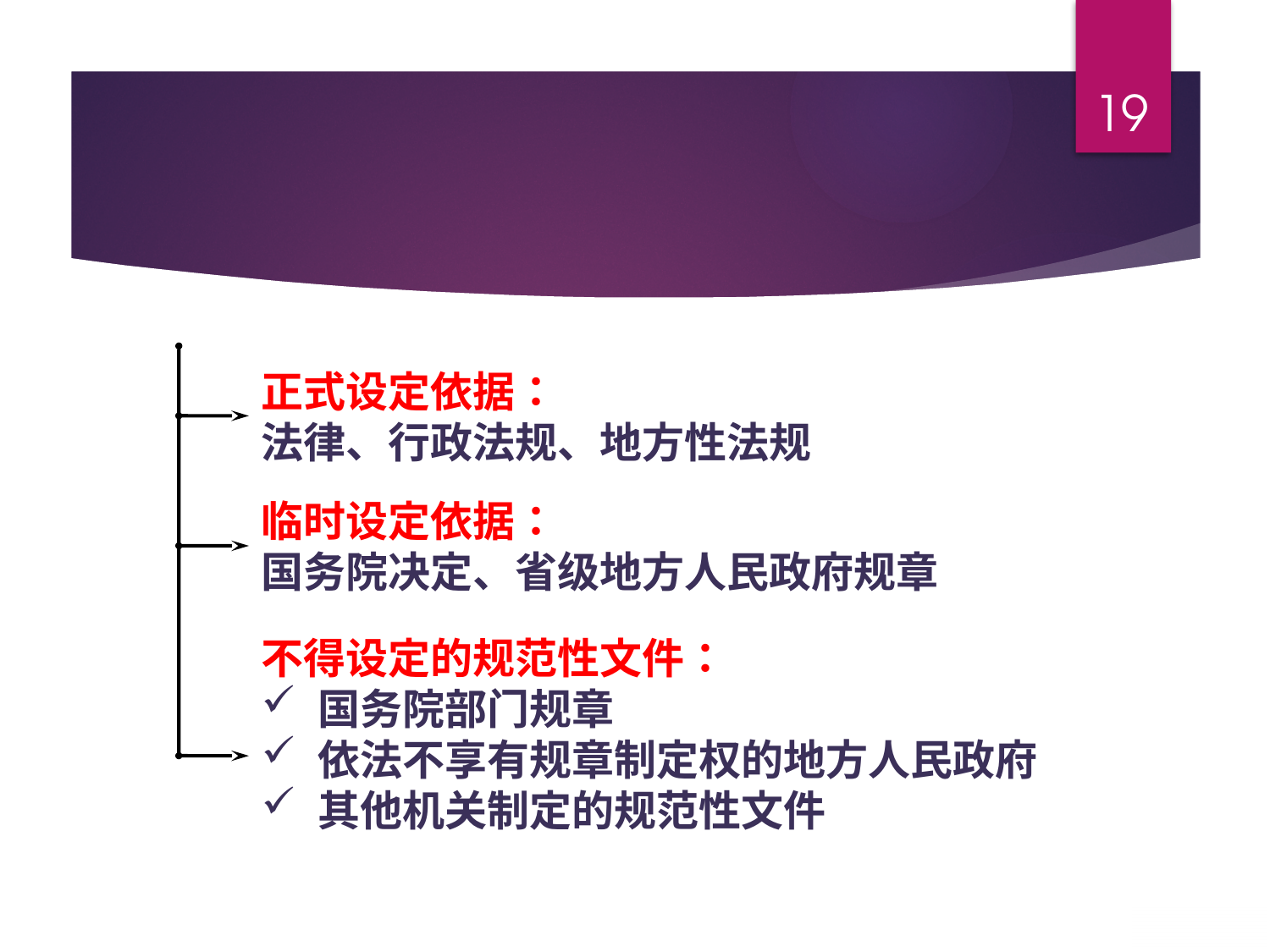

19
#

正式设定依据：
法律、行政法规、地方性法规
临时设定依据：
国务院决定、省级地方人民政府规章
不得设定的规范性文件：
 国务院部门规章
 依法不享有规章制定权的地方人民政府
 其他机关制定的规范性文件